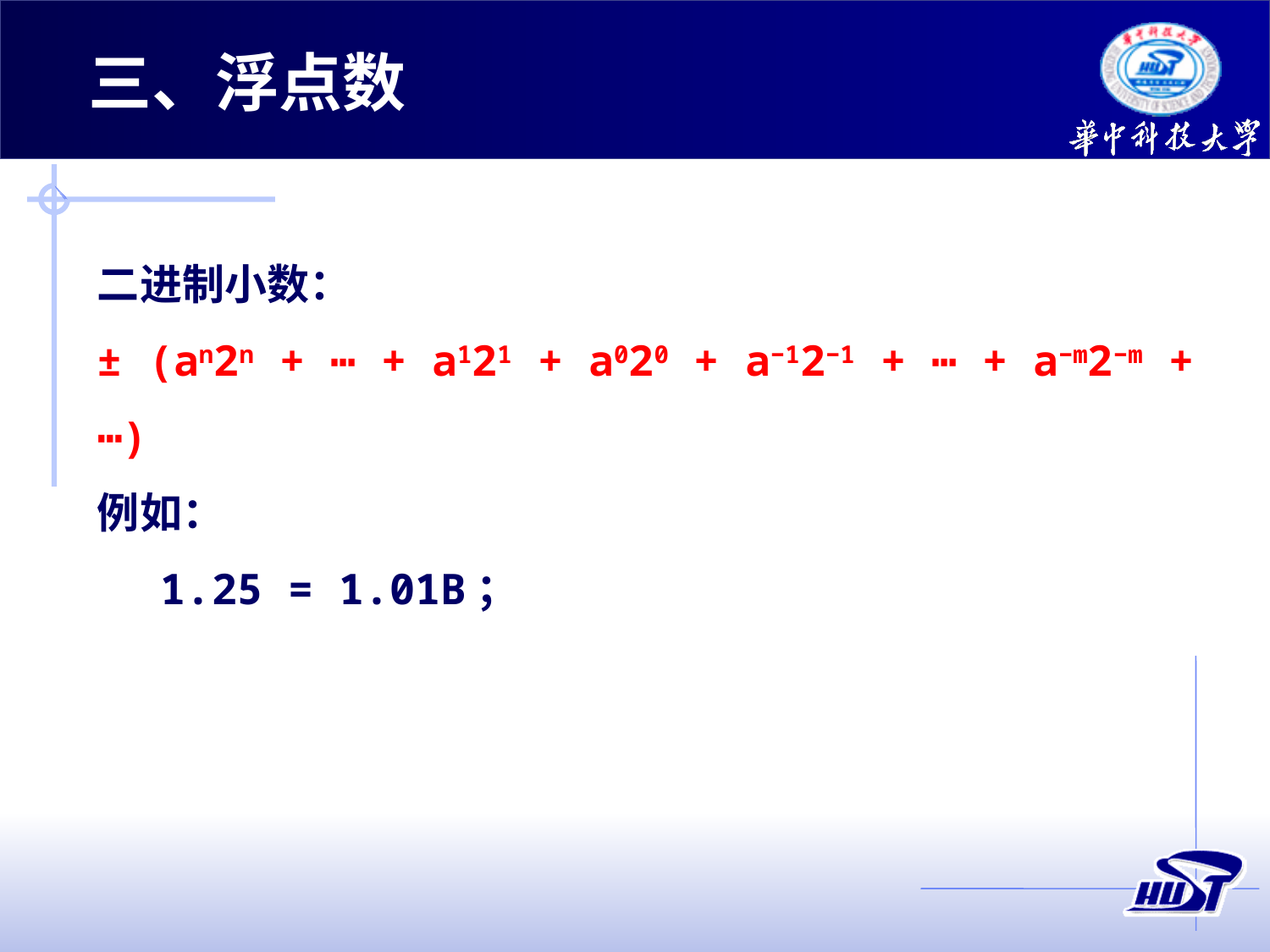

三、浮点数
二进制小数：
± (an2n + ⋯ + a121 + a020 + a−12−1 + ⋯ + a−m2−m + ⋯)
例如：
1.25 = 1.01B；